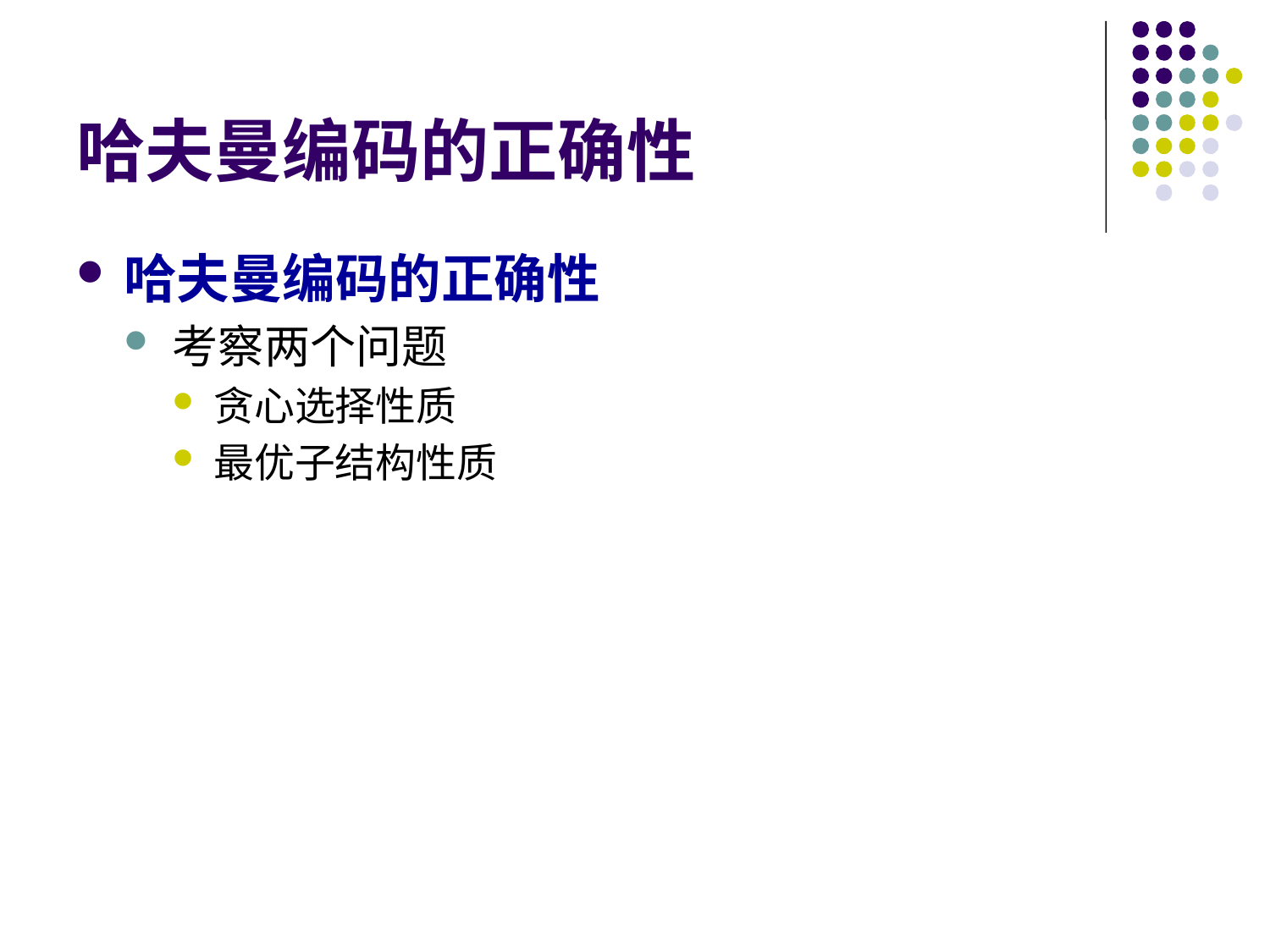

# 哈夫曼编码的正确性
哈夫曼编码的正确性
考察两个问题
贪心选择性质
最优子结构性质